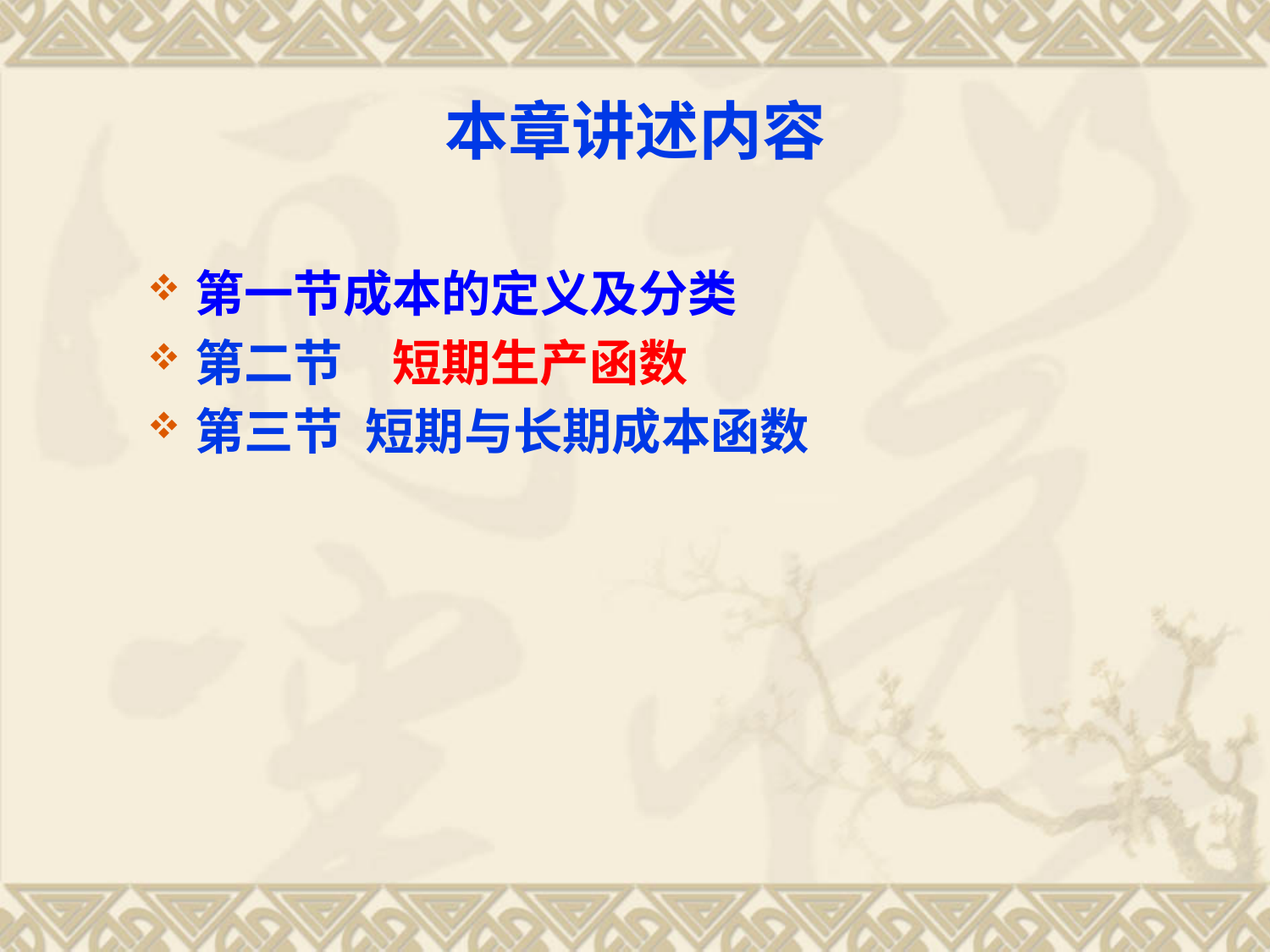

本章讲述内容
第一节成本的定义及分类
第二节　短期生产函数
第三节  短期与长期成本函数